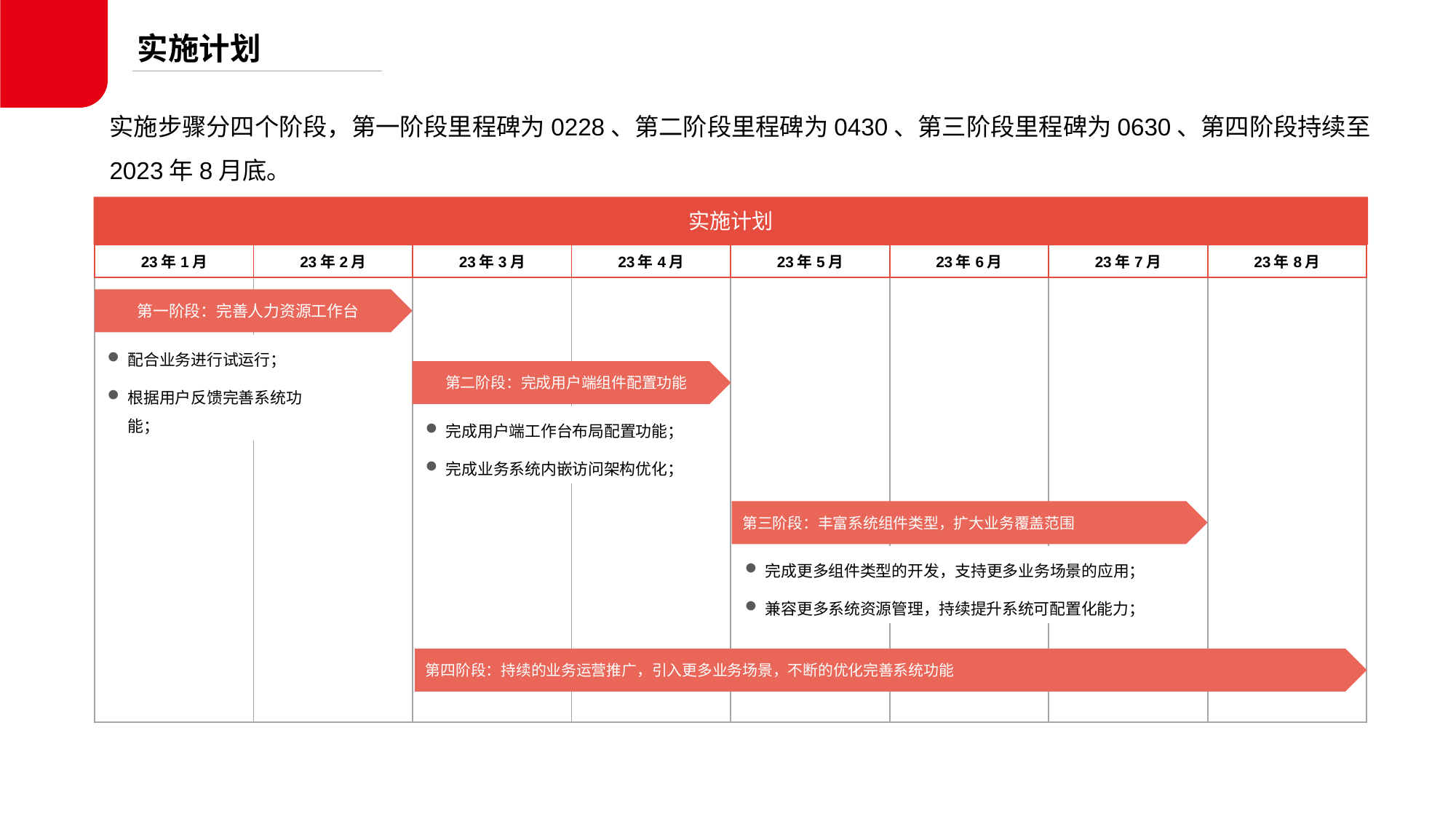

实施计划
实施步骤分四个阶段，第一阶段里程碑为0228、第二阶段里程碑为0430、第三阶段里程碑为0630、第四阶段持续至2023年8月底。
实施计划
| 23年1月 | 23年2月 | 23年3月 | 23年4月 | 23年5月 | 23年6月 | 23年7月 | 23年8月 |
| --- | --- | --- | --- | --- | --- | --- | --- |
|  |  |  |  |  |  |  |  |
| --- | --- | --- | --- | --- | --- | --- | --- |
|  |  |  |  |  |  |  |  |
|  |  |  |  |  |  |  |  |
第一阶段：完善人力资源工作台
配合业务进行试运行；
根据用户反馈完善系统功能；
第二阶段：完成用户端组件配置功能
完成用户端工作台布局配置功能；
完成业务系统内嵌访问架构优化；
第三阶段：丰富系统组件类型，扩大业务覆盖范围
完成更多组件类型的开发，支持更多业务场景的应用；
兼容更多系统资源管理，持续提升系统可配置化能力；
第四阶段：持续的业务运营推广，引入更多业务场景，不断的优化完善系统功能